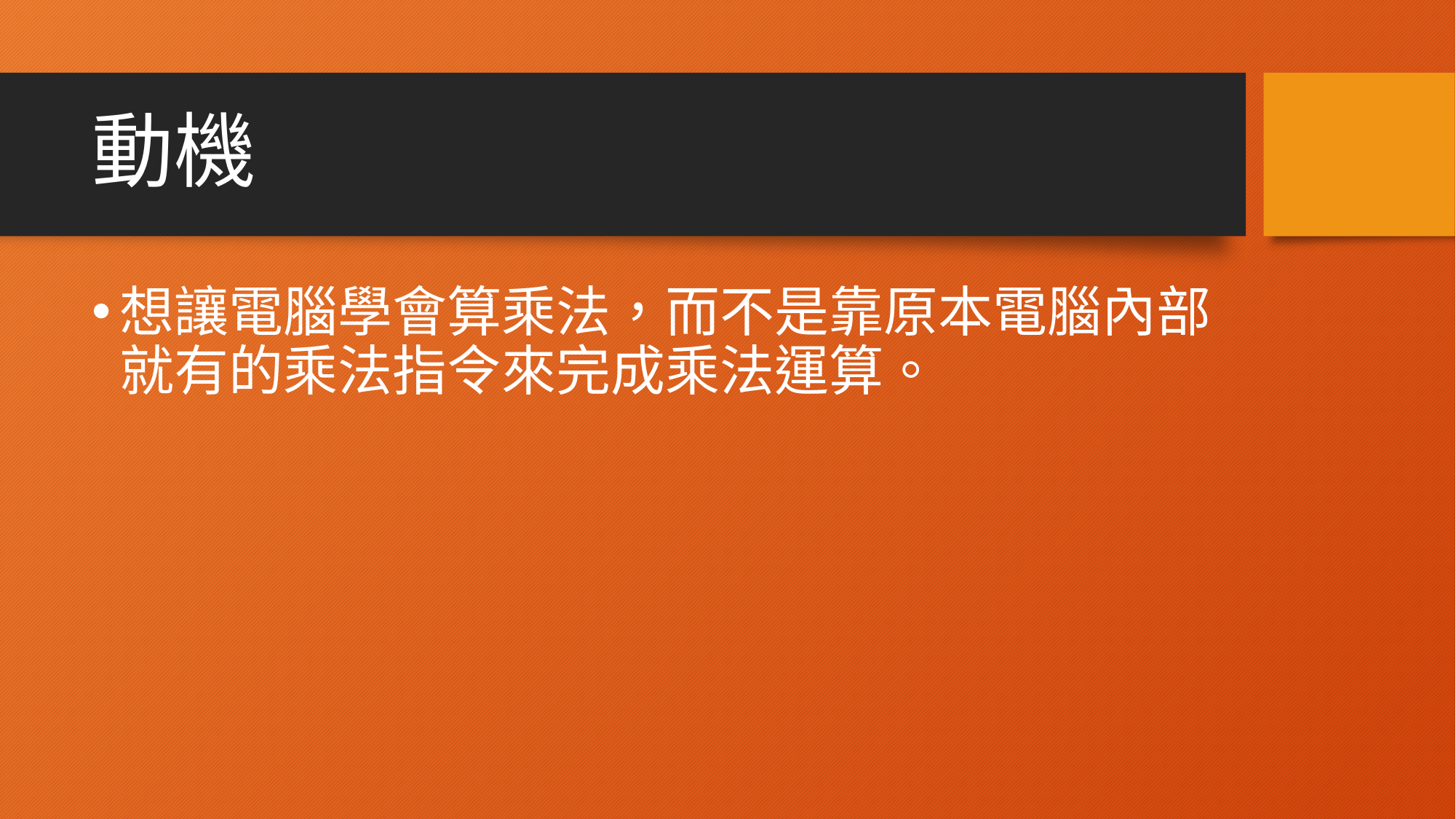

# 動機
想讓電腦學會算乘法，而不是靠原本電腦內部就有的乘法指令來完成乘法運算。